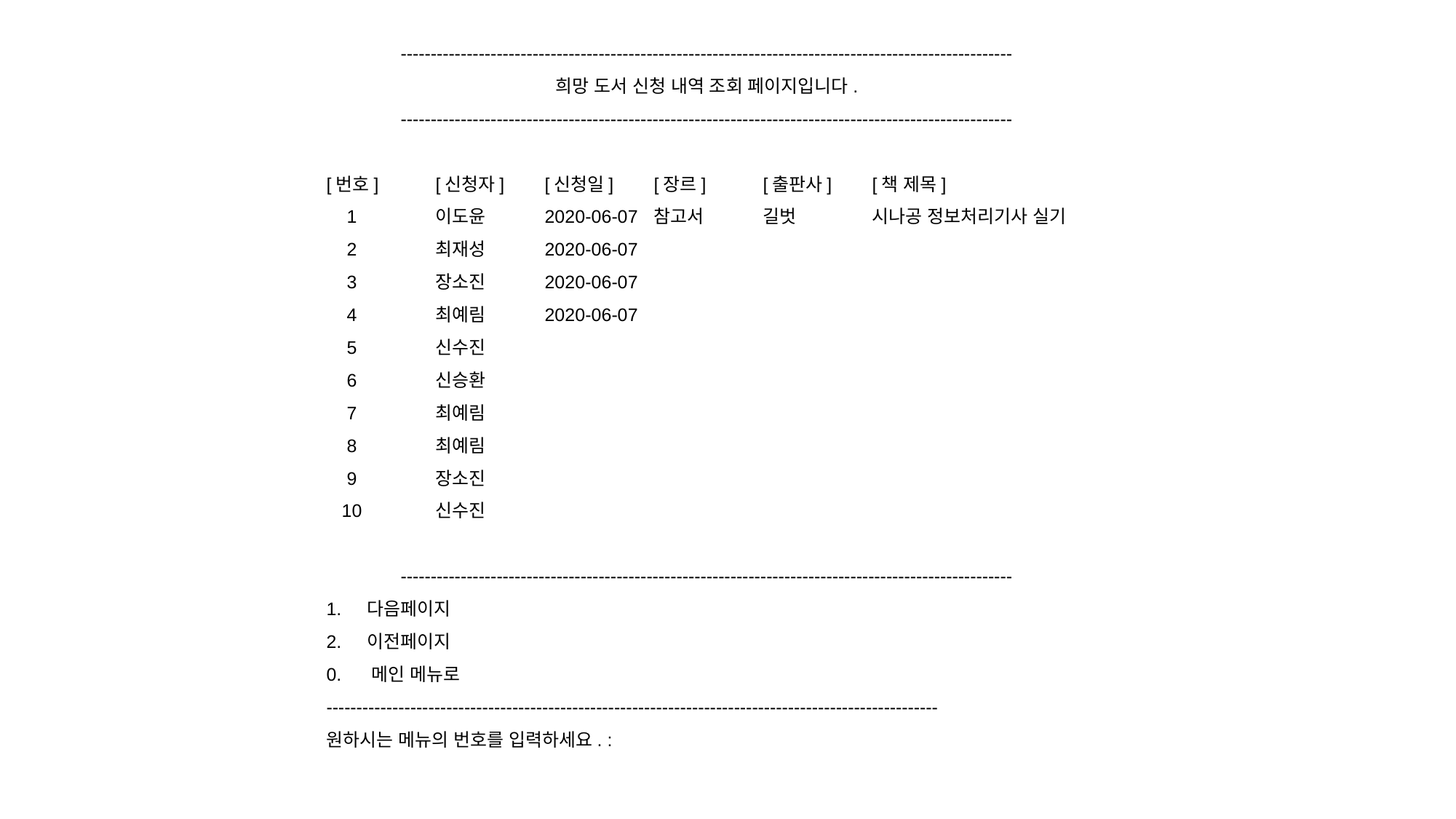

------------------------------------------------------------------------------------------------------
희망 도서 신청 내역 조회 페이지입니다.
------------------------------------------------------------------------------------------------------

[번호]	[신청자]	[신청일]	[장르]	[출판사]	[책 제목]
    1	이도윤	2020-06-07	참고서	길벗	시나공 정보처리기사 실기
    2	최재성	2020-06-07
    3	장소진	2020-06-07
    4	최예림	2020-06-07
    5	신수진
    6	신승환
    7	최예림
    8	최예림
    9	장소진
   10	신수진

------------------------------------------------------------------------------------------------------
다음페이지
이전페이지
0.     메인 메뉴로
------------------------------------------------------------------------------------------------------
원하시는 메뉴의 번호를 입력하세요. :